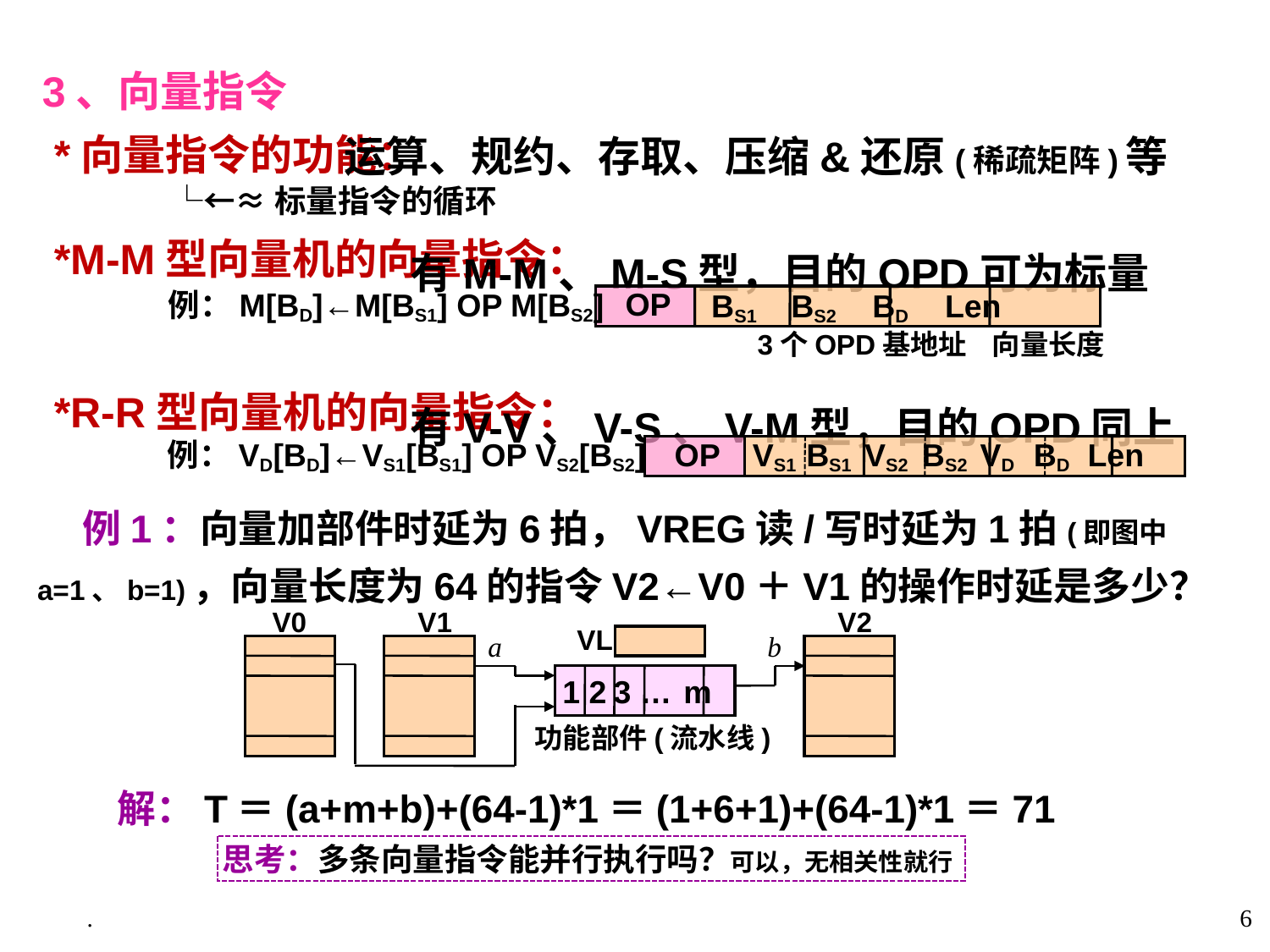

3、向量指令
 *向量指令的功能：
                  └←≈标量指令的循环
 *M-M型向量机的向量指令：

 *R-R型向量机的向量指令：
        运算、规约、存取、压缩&还原(稀疏矩阵)等

               有M-M、M-S型，目的OPD可为标量

               有V-V、V-S、V-M型，目的OPD同上
OP
 BS1    BS2     BD     Len
例：M[BD]←M[BS1] OP M[BS2]
3个OPD基地址    向量长度
OP
VS1  BS1  VS2  BS2  VD   BD  Len
例：VD[BD]←VS1[BS1] OP VS2[BS2]
    例1：向量加部件时延为6拍，VREG读/写时延为1拍(即图中a=1、b=1)，向量长度为64的指令V2←V0＋V1的操作时延是多少？
V0
V1
V2
VL

b

a

1 2 3 …  m
功能部件(流水线)
解：T＝(a+m+b)+(64-1)*1＝(1+6+1)+(64-1)*1＝71
思考：多条向量指令能并行执行吗？可以，无相关性就行
.
6